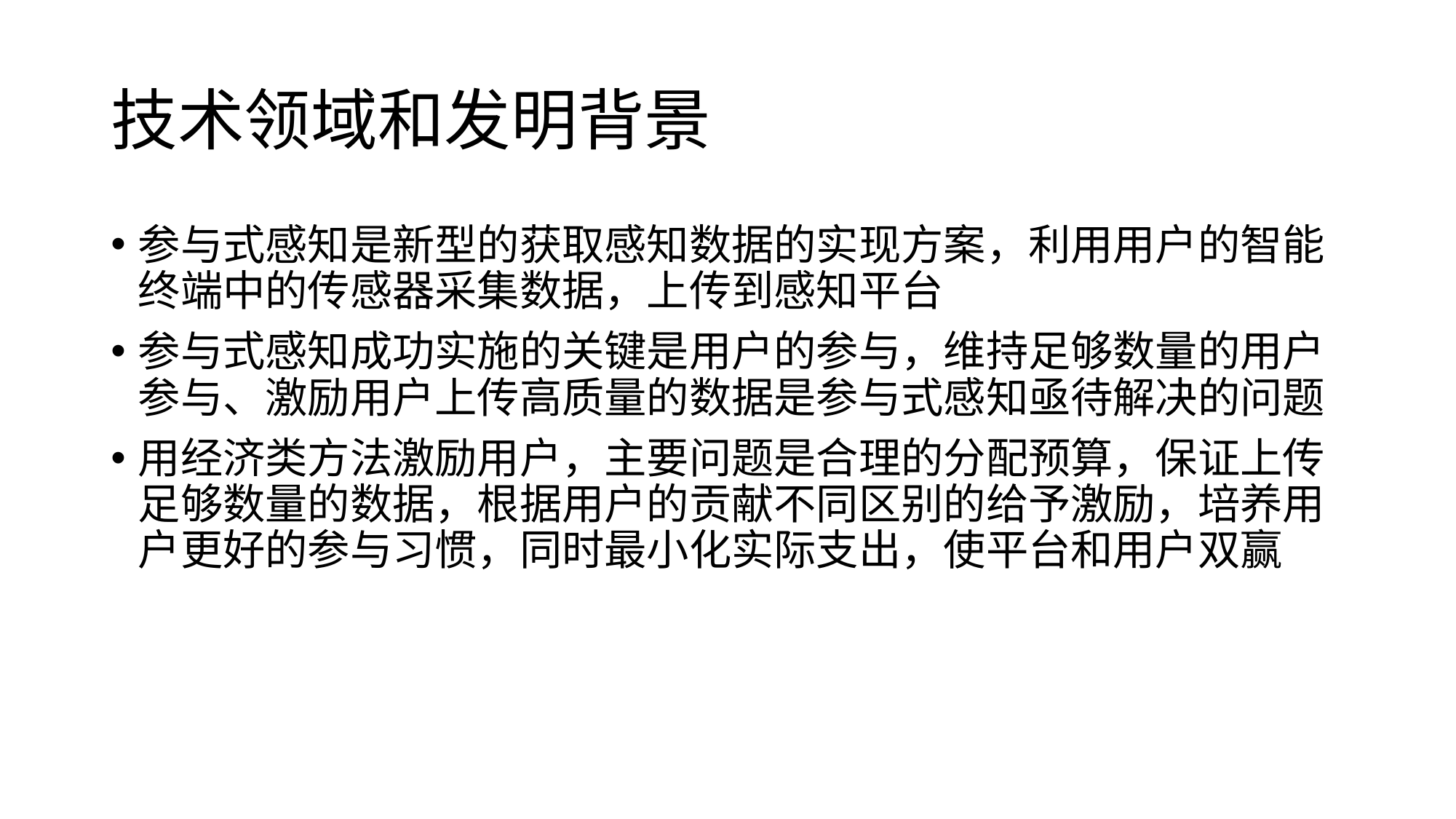

# 技术领域和发明背景
参与式感知是新型的获取感知数据的实现方案，利用用户的智能终端中的传感器采集数据，上传到感知平台
参与式感知成功实施的关键是用户的参与，维持足够数量的用户参与、激励用户上传高质量的数据是参与式感知亟待解决的问题
用经济类方法激励用户，主要问题是合理的分配预算，保证上传足够数量的数据，根据用户的贡献不同区别的给予激励，培养用户更好的参与习惯，同时最小化实际支出，使平台和用户双赢